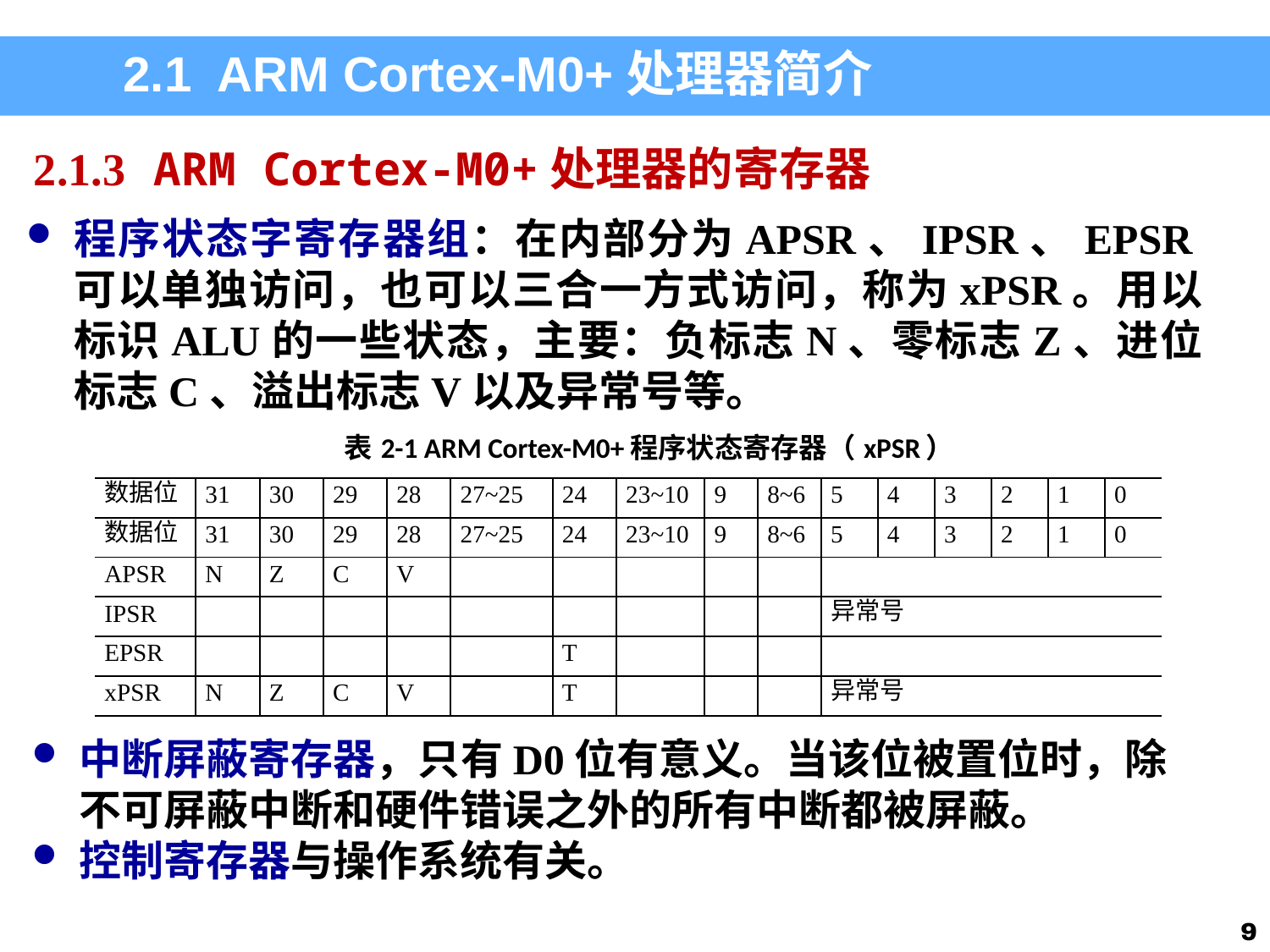

2.1  ARM Cortex-M0+处理器简介
2.1.3 ARM Cortex-M0+处理器的寄存器
程序状态字寄存器组：在内部分为APSR、IPSR、EPSR可以单独访问，也可以三合一方式访问，称为xPSR。用以标识ALU的一些状态，主要：负标志N、零标志Z、进位标志C、溢出标志V以及异常号等。

| 表2-1 ARM Cortex-M0+程序状态寄存器（xPSR） |  |  |  |  |  |  |  |  |  |  |  |  |  |  |  |
| --- | --- | --- | --- | --- | --- | --- | --- | --- | --- | --- | --- | --- | --- | --- | --- |
| 数据位 | 31 | 30 | 29 | 28 | 27~25 | 24 | 23~10 | 9 | 8~6 | 5 | 4 | 3 | 2 | 1 | 0 |
| 数据位 | 31 | 30 | 29 | 28 | 27~25 | 24 | 23~10 | 9 | 8~6 | 5 | 4 | 3 | 2 | 1 | 0 |
| APSR | N | Z | C | V |  |  |  |  |  |  |  |  |  |  |  |
| IPSR |  |  |  |  |  |  |  |  |  | 异常号 |  |  |  |  |  |
| EPSR |  |  |  |  |  | T |  |  |  |  |  |  |  |  |  |
| xPSR | N | Z | C | V |  | T |  |  |  | 异常号 |  |  |  |  |  |
中断屏蔽寄存器，只有D0位有意义。当该位被置位时，除不可屏蔽中断和硬件错误之外的所有中断都被屏蔽。
控制寄存器与操作系统有关。
9